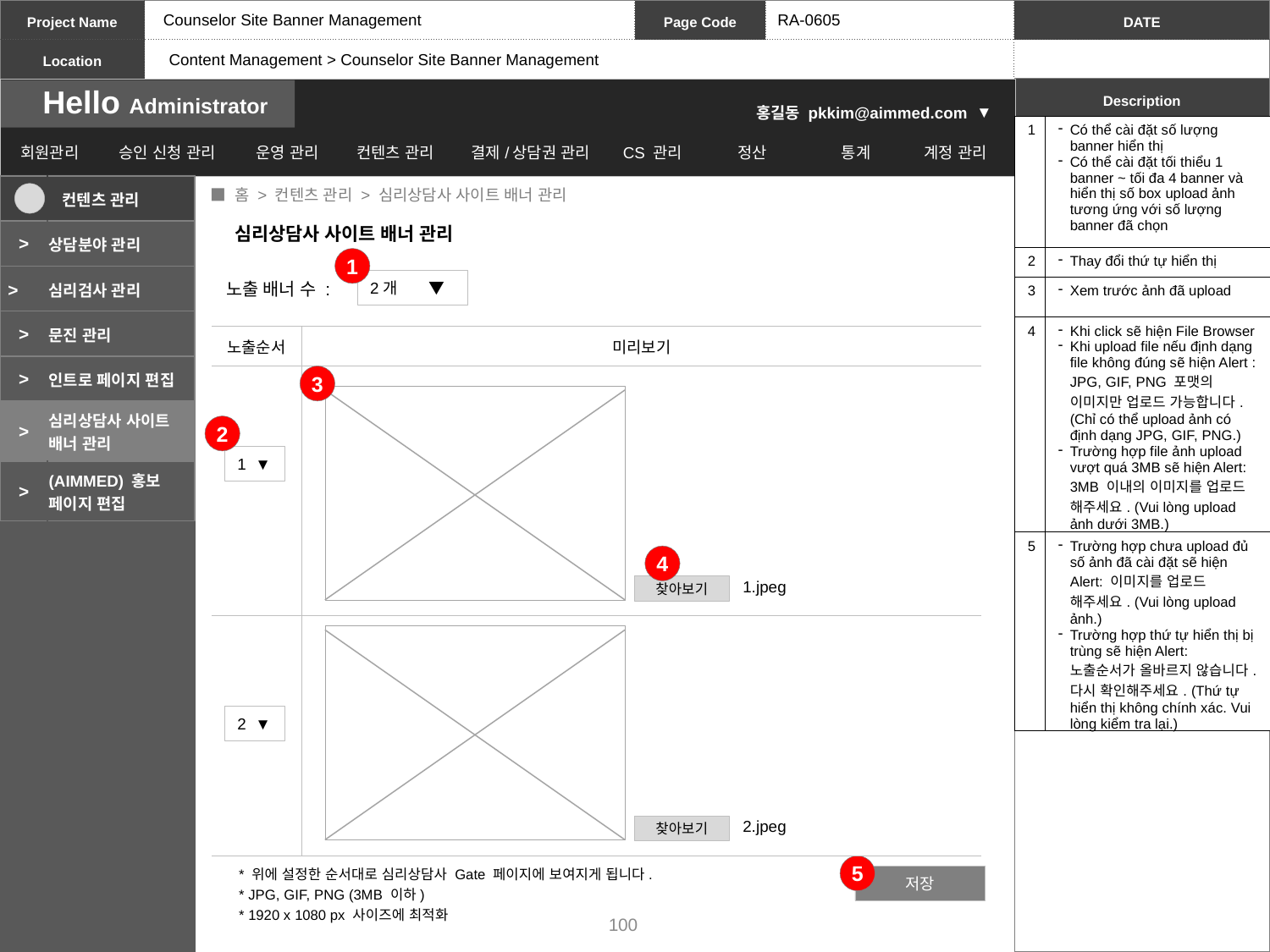

Counselor Site Banner Management
RA-0605
Content Management > Counselor Site Banner Management
| 1 | Có thể cài đặt số lượng banner hiển thị Có thể cài đặt tối thiểu 1 banner ~ tối đa 4 banner và hiển thị số box upload ảnh tương ứng với số lượng banner đã chọn |
| --- | --- |
| 2 | Thay đổi thứ tự hiển thị |
| 3 | Xem trước ảnh đã upload |
| 4 | Khi click sẽ hiện File Browser Khi upload file nếu định dạng file không đúng sẽ hiện Alert : JPG, GIF, PNG 포맷의 이미지만 업로드 가능합니다. (Chỉ có thể upload ảnh có định dạng JPG, GIF, PNG.) Trường hợp file ảnh upload vượt quá 3MB sẽ hiện Alert: 3MB 이내의 이미지를 업로드 해주세요. (Vui lòng upload ảnh dưới 3MB.) |
| 5 | Trường hợp chưa upload đủ số ảnh đã cài đặt sẽ hiện Alert: 이미지를 업로드 해주세요. (Vui lòng upload ảnh.) Trường hợp thứ tự hiển thị bị trùng sẽ hiện Alert: 노출순서가 올바르지 않습니다. 다시 확인해주세요. (Thứ tự hiển thị không chính xác. Vui lòng kiểm tra lại.) |
   ■ 홈 > 컨텐츠 관리 > 심리상담사 사이트 배너 관리

|  | 컨텐츠 관리 |
| --- | --- |
| > | 상담분야 관리 |
| > | 심리검사 관리 |
| > | 문진 관리 |
| > | 인트로 페이지 편집 |
| > | 심리상담사 사이트 배너 관리 |
| > | (AIMMED) 홍보 페이지 편집 |

심리상담사 사이트 배너 관리
1
2개       ▼
노출 배너 수 :
| 노출순서 | 미리보기 |
| --- | --- |
|  |  |
|  |  |

3
2
1  ▼
4
1.jpeg
찾아보기

2  ▼
2.jpeg
찾아보기
* 위에 설정한 순서대로 심리상담사 Gate 페이지에 보여지게 됩니다.
* JPG, GIF, PNG (3MB 이하)
* 1920 x 1080 px 사이즈에 최적화
5
저장
100